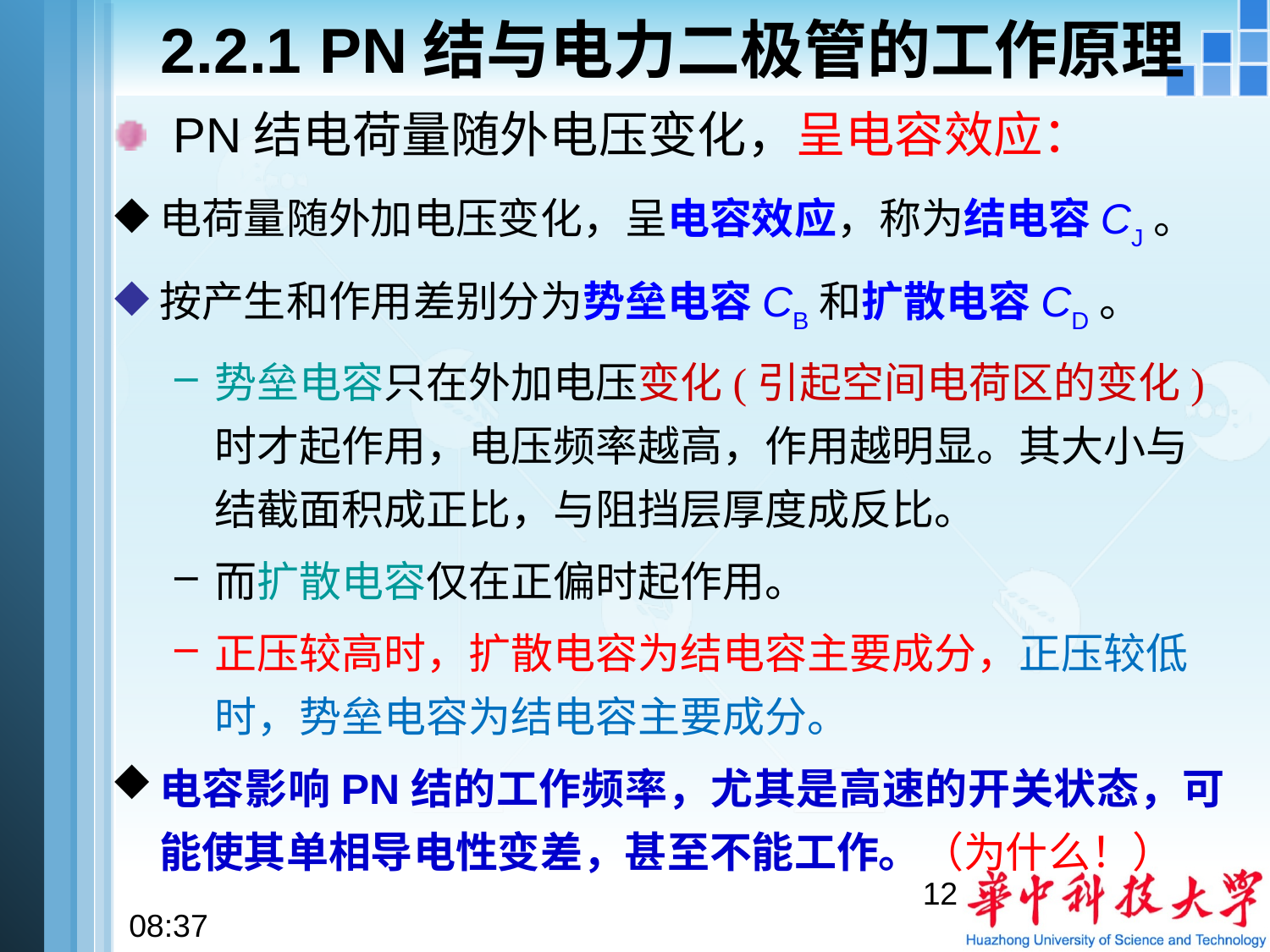

# 2.2.1 PN结与电力二极管的工作原理
  PN结电荷量随外电压变化，呈电容效应：
电荷量随外加电压变化，呈电容效应，称为结电容CJ。
按产生和作用差别分为势垒电容CB和扩散电容CD。
势垒电容只在外加电压变化(引起空间电荷区的变化)时才起作用，电压频率越高，作用越明显。其大小与结截面积成正比，与阻挡层厚度成反比。
而扩散电容仅在正偏时起作用。
正压较高时，扩散电容为结电容主要成分，正压较低时，势垒电容为结电容主要成分。
电容影响PN结的工作频率，尤其是高速的开关状态，可能使其单相导电性变差，甚至不能工作。（为什么！）

12
08:37